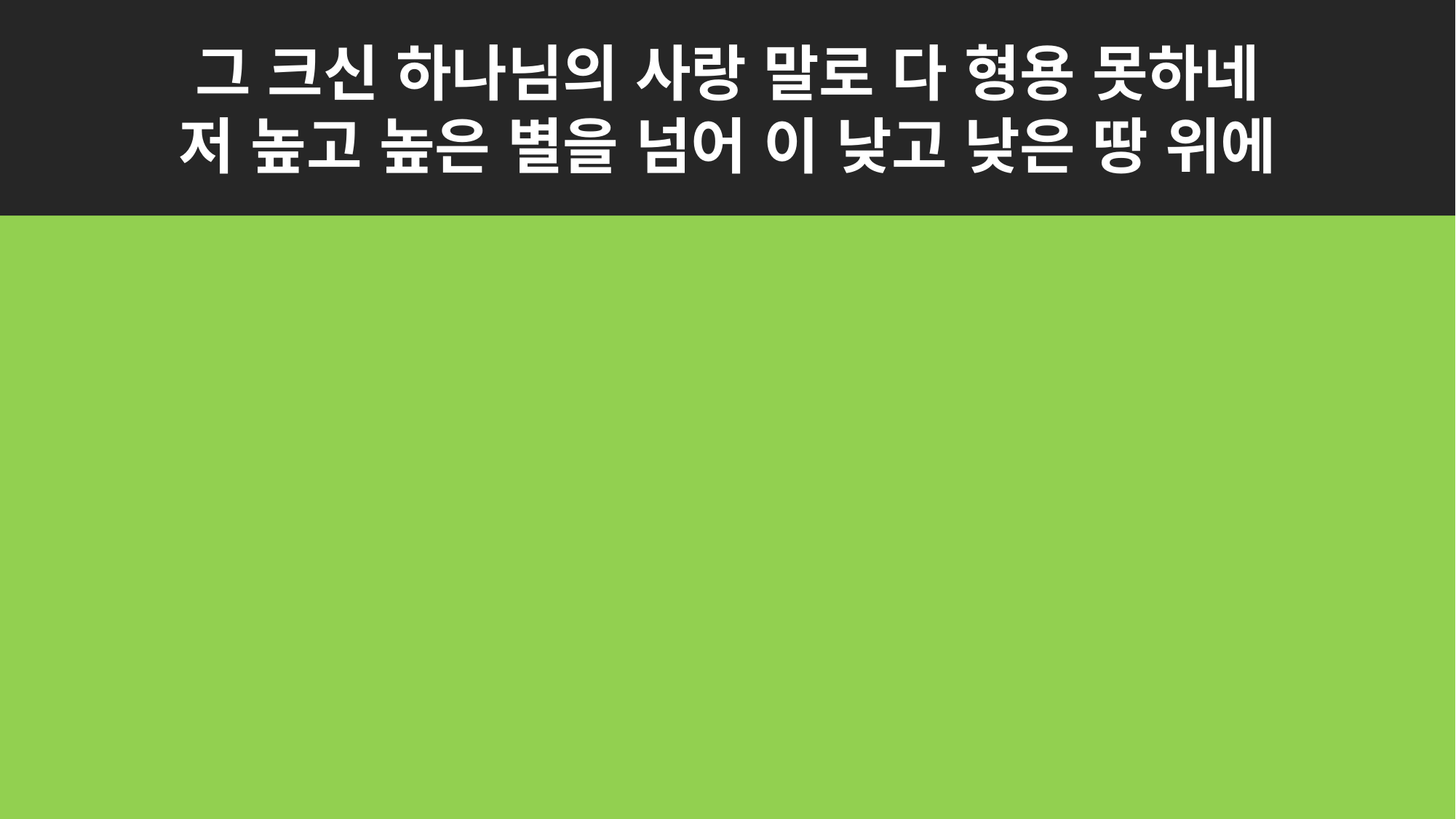

그 크신 하나님의 사랑 말로 다 형용 못하네
저 높고 높은 별을 넘어 이 낮고 낮은 땅 위에